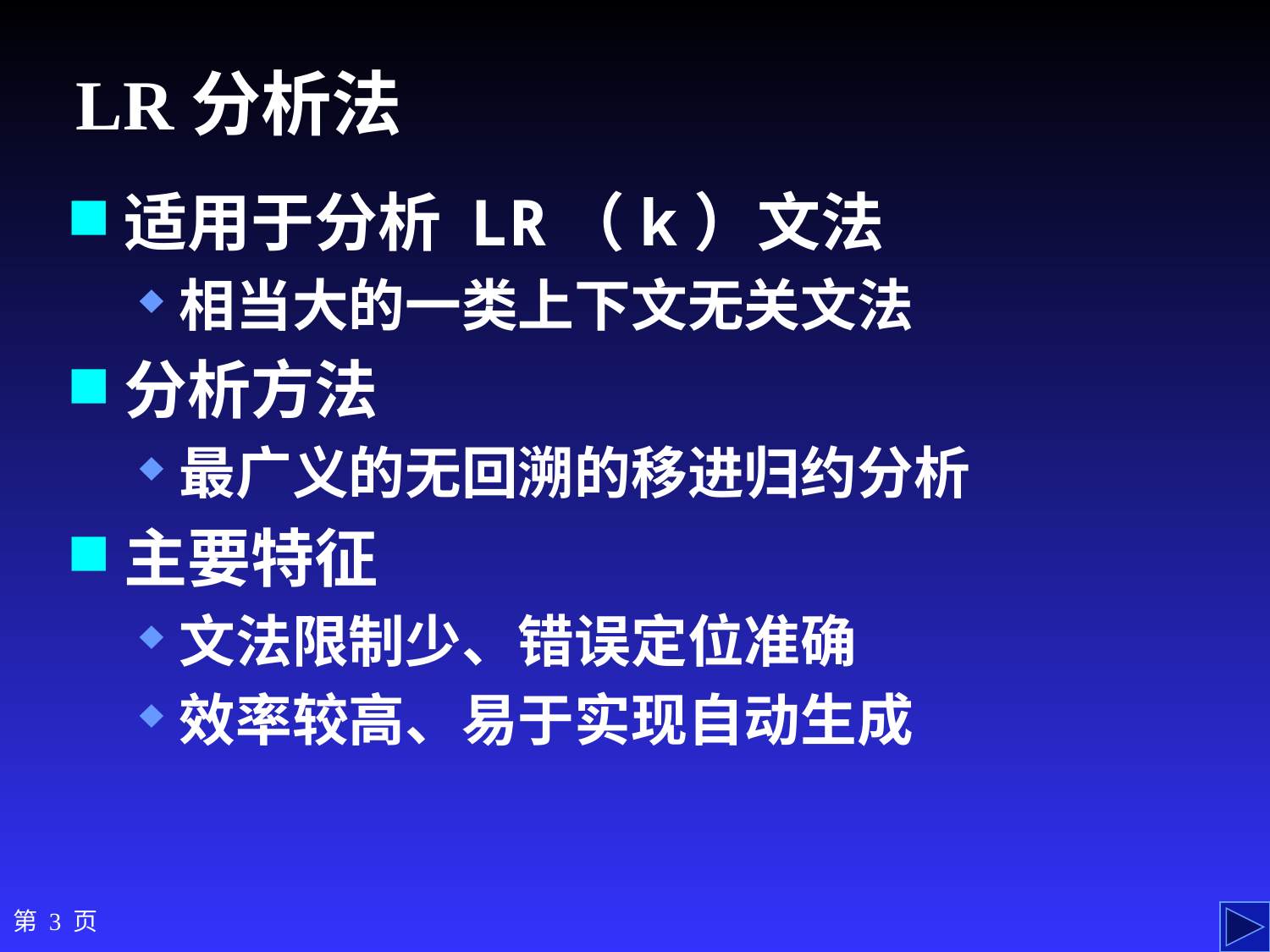

LR分析法
适用于分析 LR（k）文法
相当大的一类上下文无关文法
分析方法
最广义的无回溯的移进归约分析
主要特征
文法限制少、错误定位准确
效率较高、易于实现自动生成

第 3 页